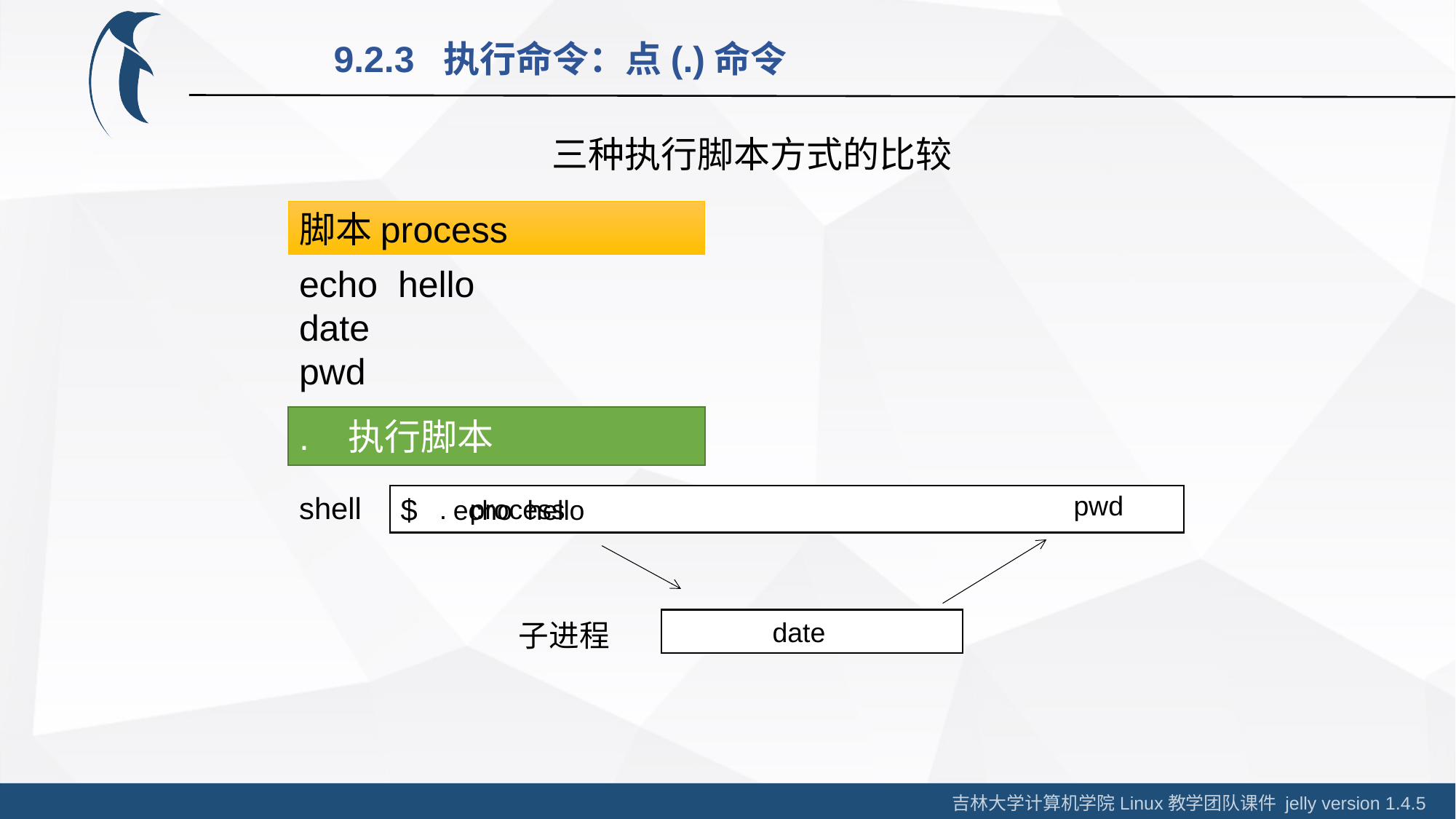

9.2.3  执行命令：点(.)命令
三种执行脚本方式的比较
脚本process
echo  hello
date
pwd
.   执行脚本
shell
pwd
$
.   process
echo  hello

date
子进程